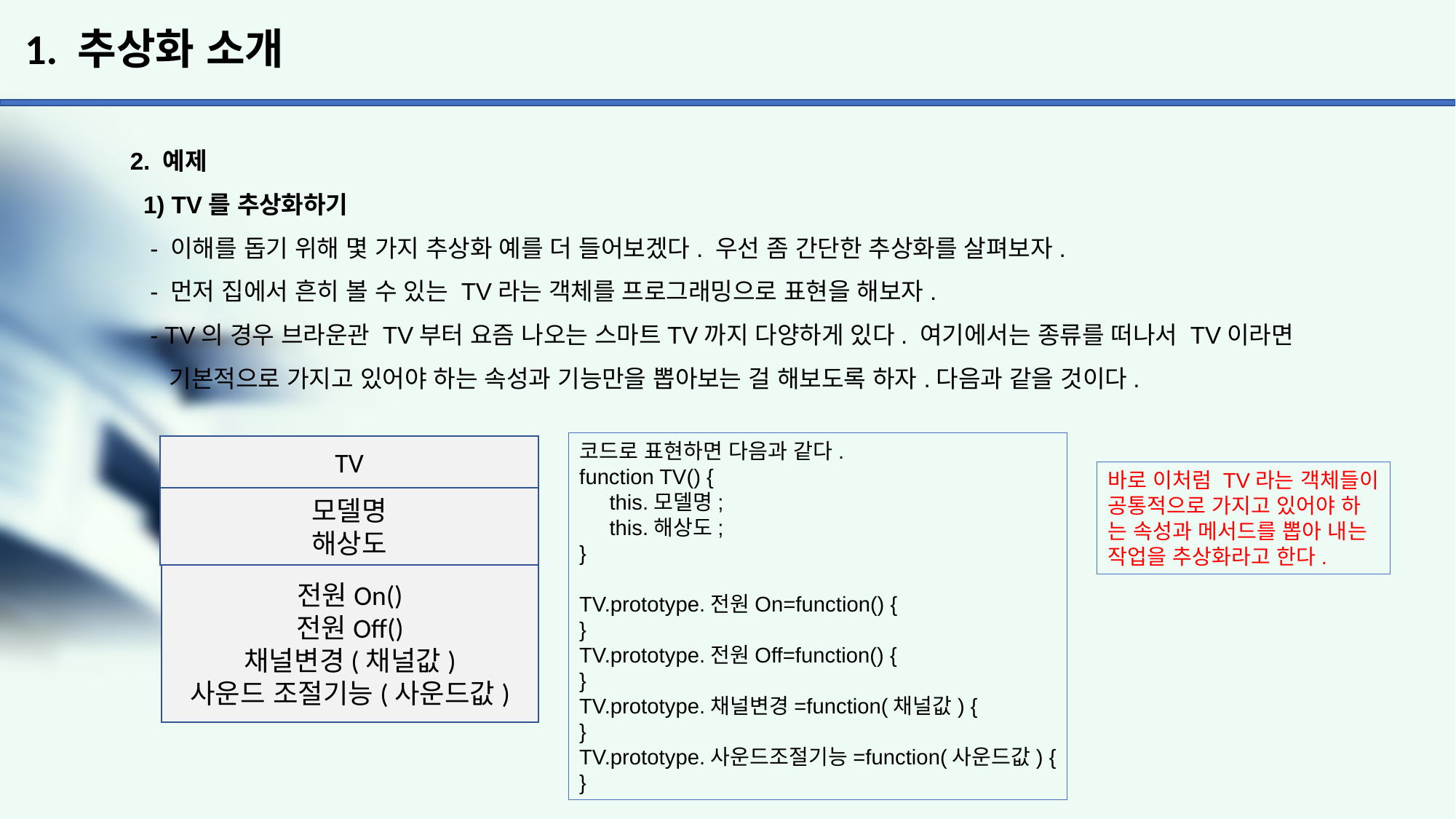

# 1. 추상화 소개
2. 예제
  1) TV를 추상화하기
   - 이해를 돕기 위해 몇 가지 추상화 예를 더 들어보겠다. 우선 좀 간단한 추상화를 살펴보자.
   - 먼저 집에서 흔히 볼 수 있는 TV라는 객체를 프로그래밍으로 표현을 해보자.
   - TV의 경우 브라운관 TV부터 요즘 나오는 스마트TV까지 다양하게 있다. 여기에서는 종류를 떠나서 TV이라면
     기본적으로 가지고 있어야 하는 속성과 기능만을 뽑아보는 걸 해보도록 하자.다음과 같을 것이다.
코드로 표현하면 다음과 같다.
function TV() {
     this.모델명;
     this.해상도;
}

TV.prototype.전원On=function() {
}
TV.prototype.전원Off=function() {
}
TV.prototype.채널변경=function(채널값) {
}
TV.prototype.사운드조절기능=function(사운드값) {
}
TV
바로 이처럼 TV라는 객체들이
공통적으로 가지고 있어야 하
는 속성과 메서드를 뽑아 내는
작업을 추상화라고 한다.
모델명
해상도
전원On()
전원Off()
채널변경(채널값)
사운드 조절기능(사운드값)